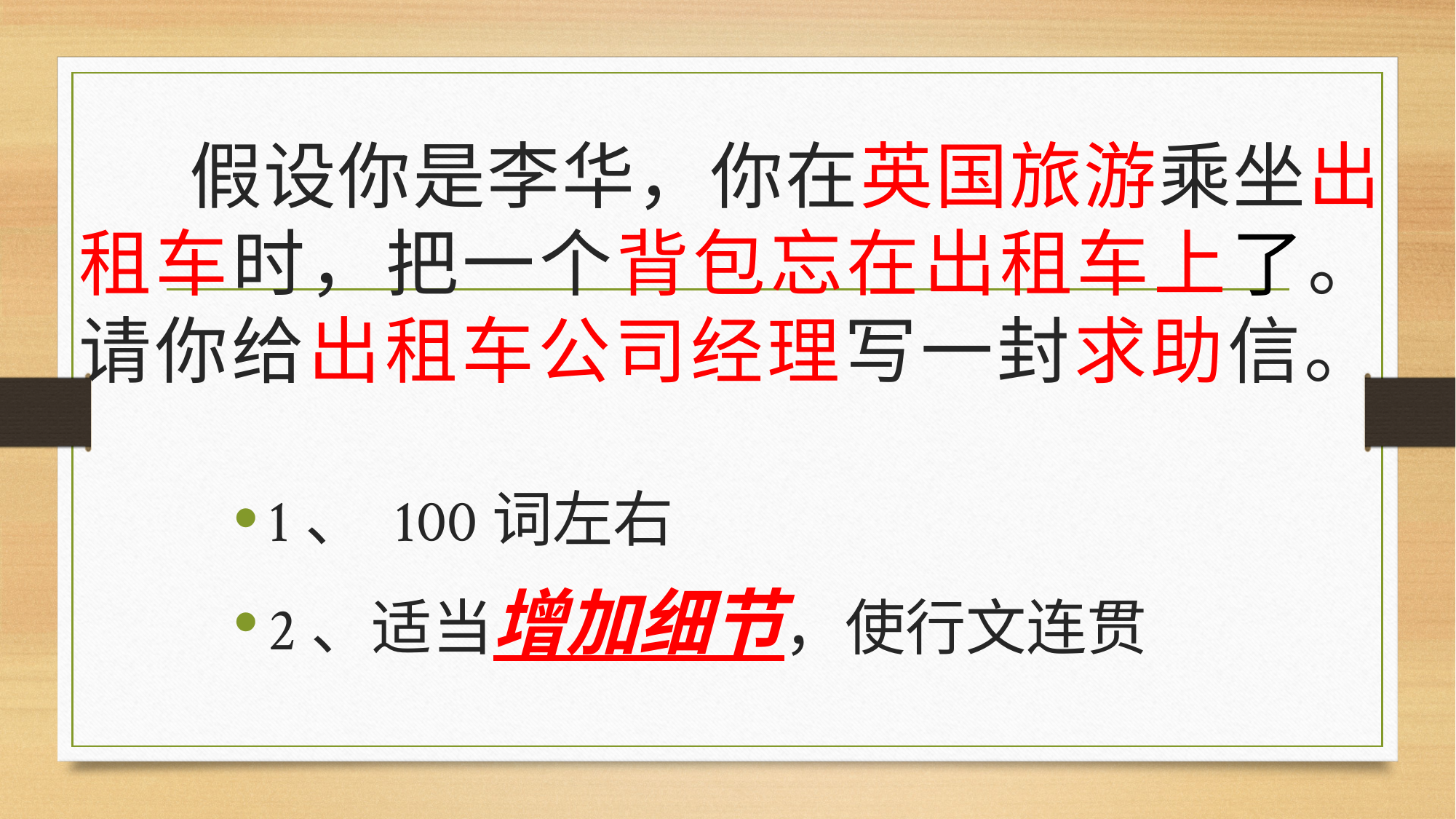

# 假设你是李华，你在英国旅游乘坐出租车时，把一个背包忘在出租车上了。请你给出租车公司经理写一封求助信。
1、 100词左右
2、适当增加细节，使行文连贯